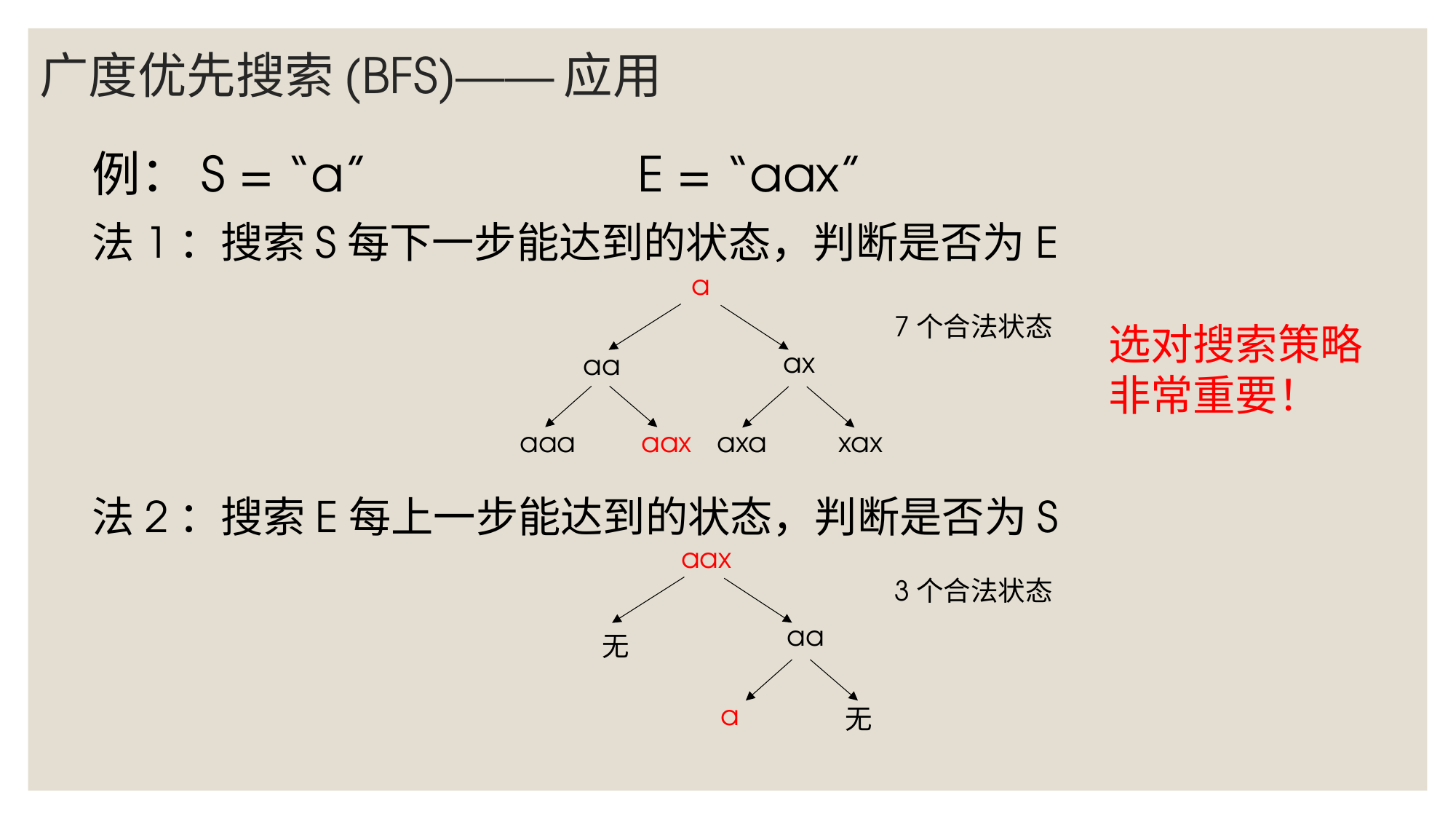

广度优先搜索(BFS)——应用
例：S = “a”			E = “aax”
法1：搜索S每下一步能达到的状态，判断是否为E
a
7个合法状态
选对搜索策略非常重要！
ax
aa
aaa
aax
axa
xax
法2：搜索E每上一步能达到的状态，判断是否为S
aax
3个合法状态
aa
无
a
无